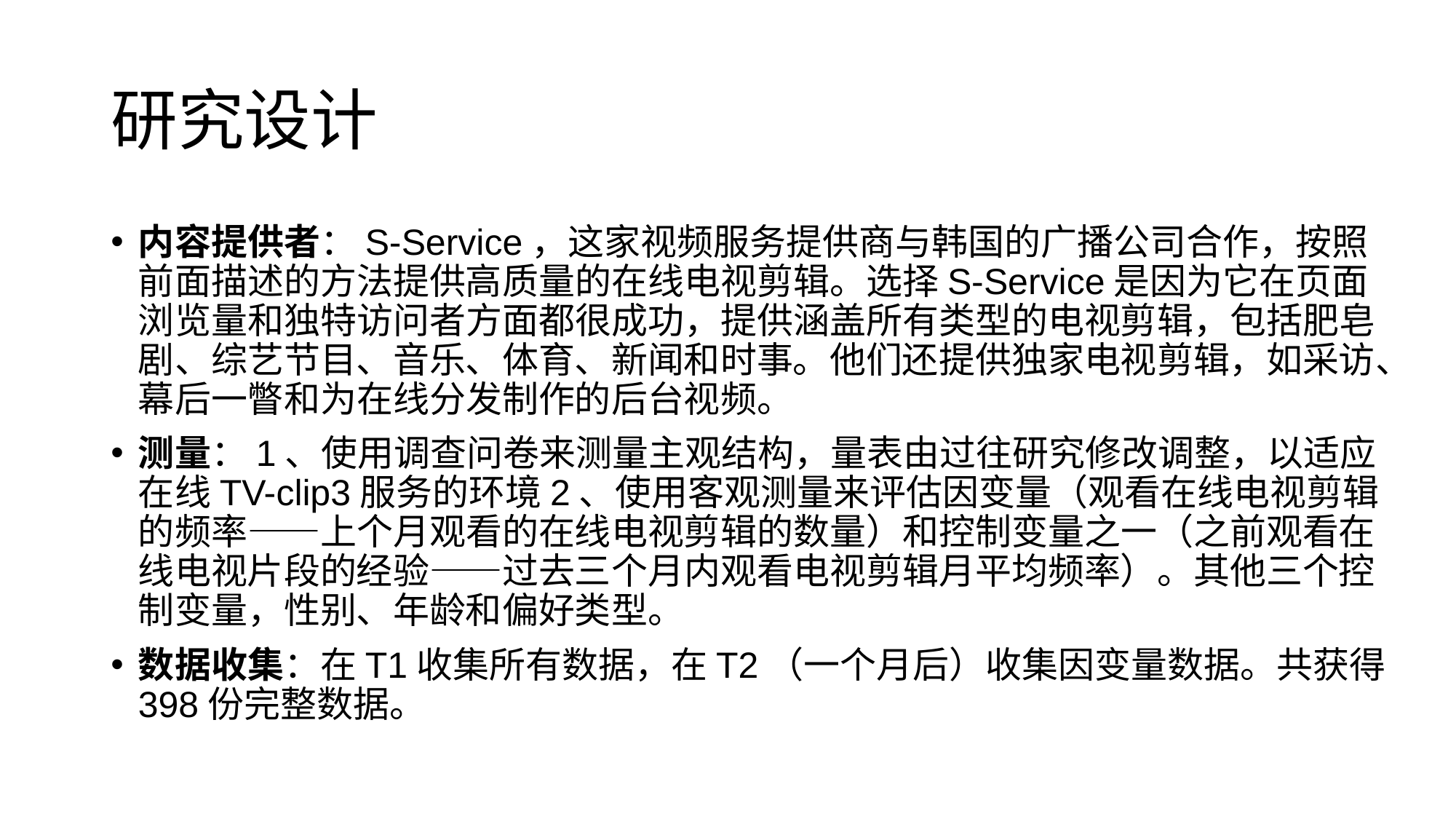

# 研究设计
内容提供者：S-Service，这家视频服务提供商与韩国的广播公司合作，按照前面描述的方法提供高质量的在线电视剪辑。选择S-Service是因为它在页面浏览量和独特访问者方面都很成功，提供涵盖所有类型的电视剪辑，包括肥皂剧、综艺节目、音乐、体育、新闻和时事。他们还提供独家电视剪辑，如采访、幕后一瞥和为在线分发制作的后台视频。
测量：1、使用调查问卷来测量主观结构，量表由过往研究修改调整，以适应在线TV-clip3服务的环境2、使用客观测量来评估因变量（观看在线电视剪辑的频率——上个月观看的在线电视剪辑的数量）和控制变量之一（之前观看在线电视片段的经验——过去三个月内观看电视剪辑月平均频率）。其他三个控制变量，性别、年龄和偏好类型。
数据收集：在T1收集所有数据，在T2（一个月后）收集因变量数据。共获得398份完整数据。